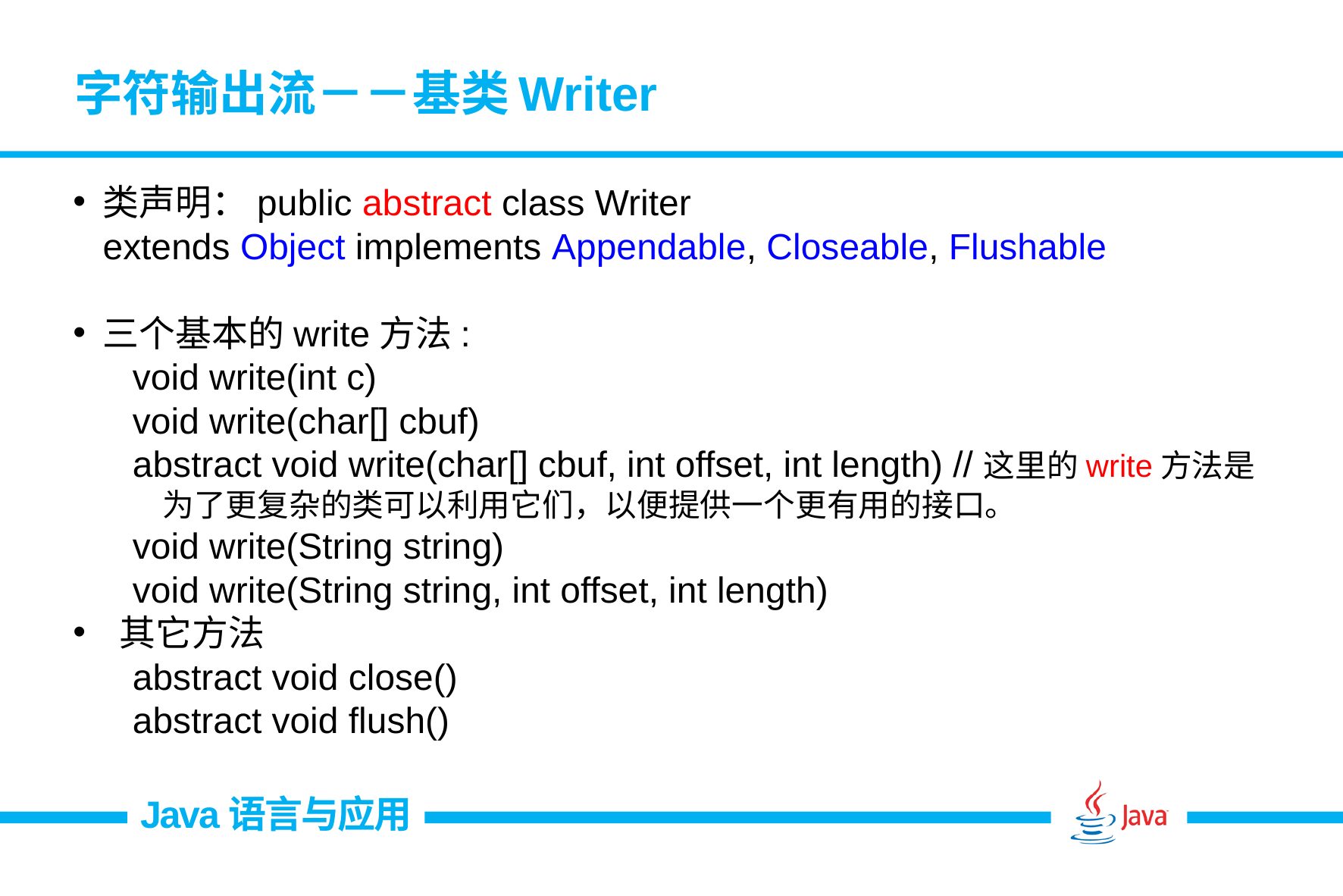

# 字符输出流－－基类Writer
类声明：public abstract class Writer
	extends Object implements Appendable, Closeable, Flushable

三个基本的write方法:
void write(int c)
void write(char[] cbuf)
abstract void write(char[] cbuf, int offset, int length) //这里的write方法是为了更复杂的类可以利用它们，以便提供一个更有用的接口。
void write(String string)
void write(String string, int offset, int length)
 其它方法
abstract void close()
abstract void flush()

62